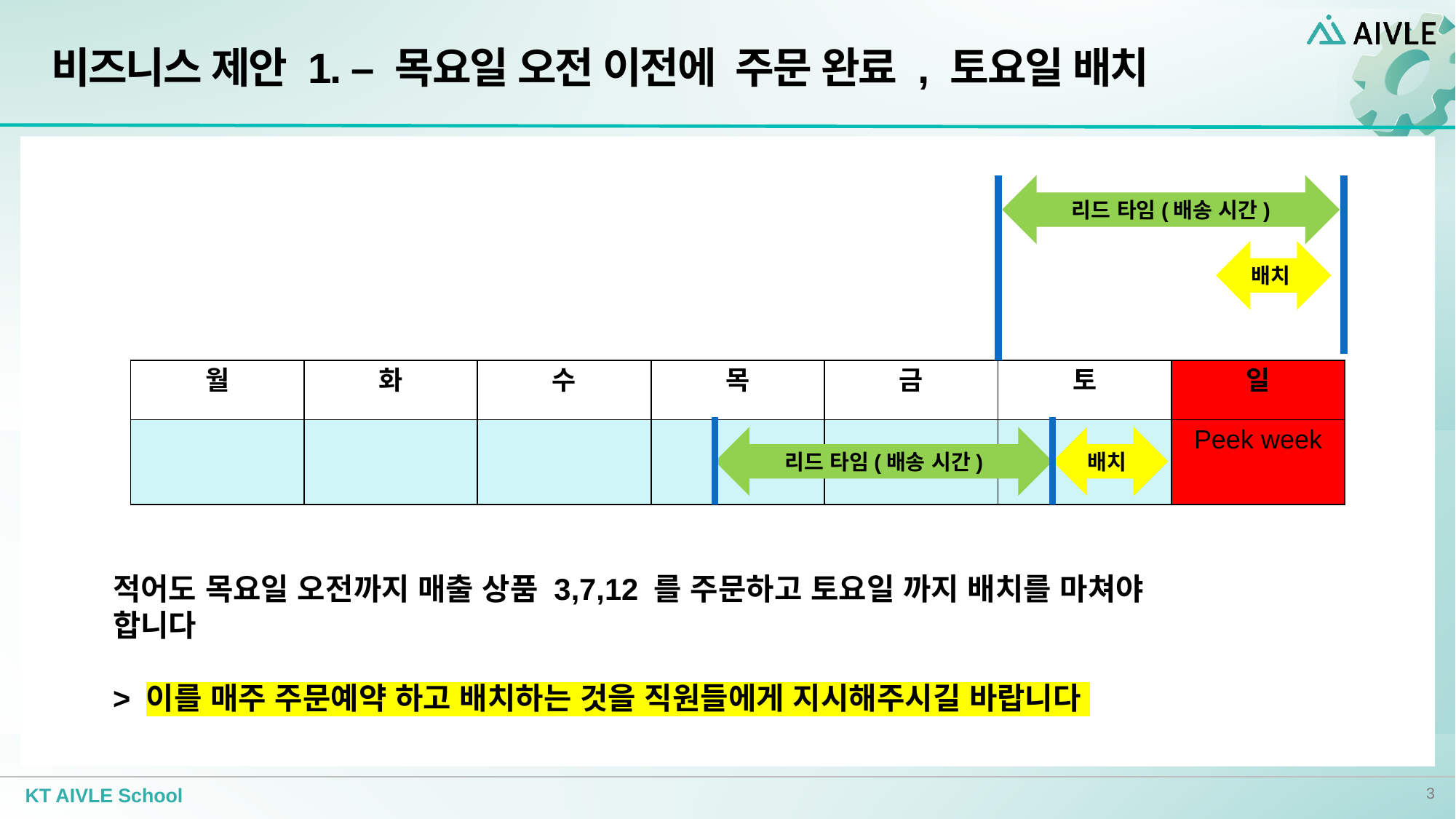

# 비즈니스 제안 1. – 목요일 오전 이전에  주문 완료 , 토요일 배치
리드 타임(배송 시간)
배치
| 월 | 화 | 수 | 목 | 금 | 토 | 일 |
| --- | --- | --- | --- | --- | --- | --- |
|  |  |  |  |  |  | Peek week |
리드 타임(배송 시간)
배치
적어도 목요일 오전까지 매출 상품 3,7,12 를 주문하고 토요일 까지 배치를 마쳐야 합니다

> 이를 매주 주문예약 하고 배치하는 것을 직원들에게 지시해주시길 바랍니다